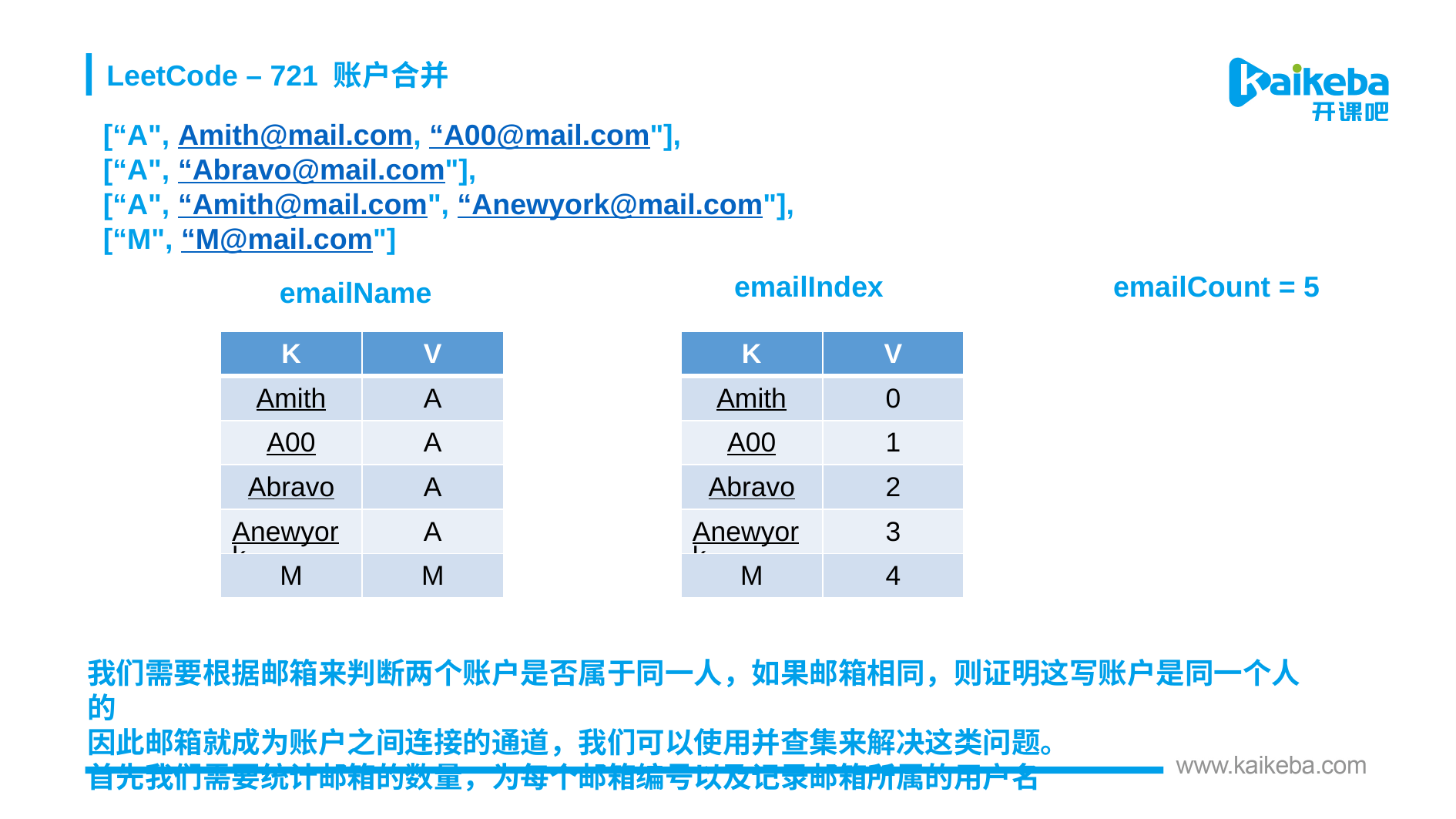

LeetCode – 721 账户合并

[“A", Amith@mail.com, “A00@mail.com"],
[“A", “Abravo@mail.com"],
[“A", “Amith@mail.com", “Anewyork@mail.com"],
[“M", “M@mail.com"]
emailIndex
emailCount = 5
emailName
| K | V |
| --- | --- |
| Amith | A |
| A00 | A |
| Abravo | A |
| Anewyork | A |
| M | M |
| K | V |
| --- | --- |
| Amith | 0 |
| A00 | 1 |
| Abravo | 2 |
| Anewyork | 3 |
| M | 4 |
我们需要根据邮箱来判断两个账户是否属于同一人，如果邮箱相同，则证明这写账户是同一个人的
因此邮箱就成为账户之间连接的通道，我们可以使用并查集来解决这类问题。
首先我们需要统计邮箱的数量，为每个邮箱编号以及记录邮箱所属的用户名